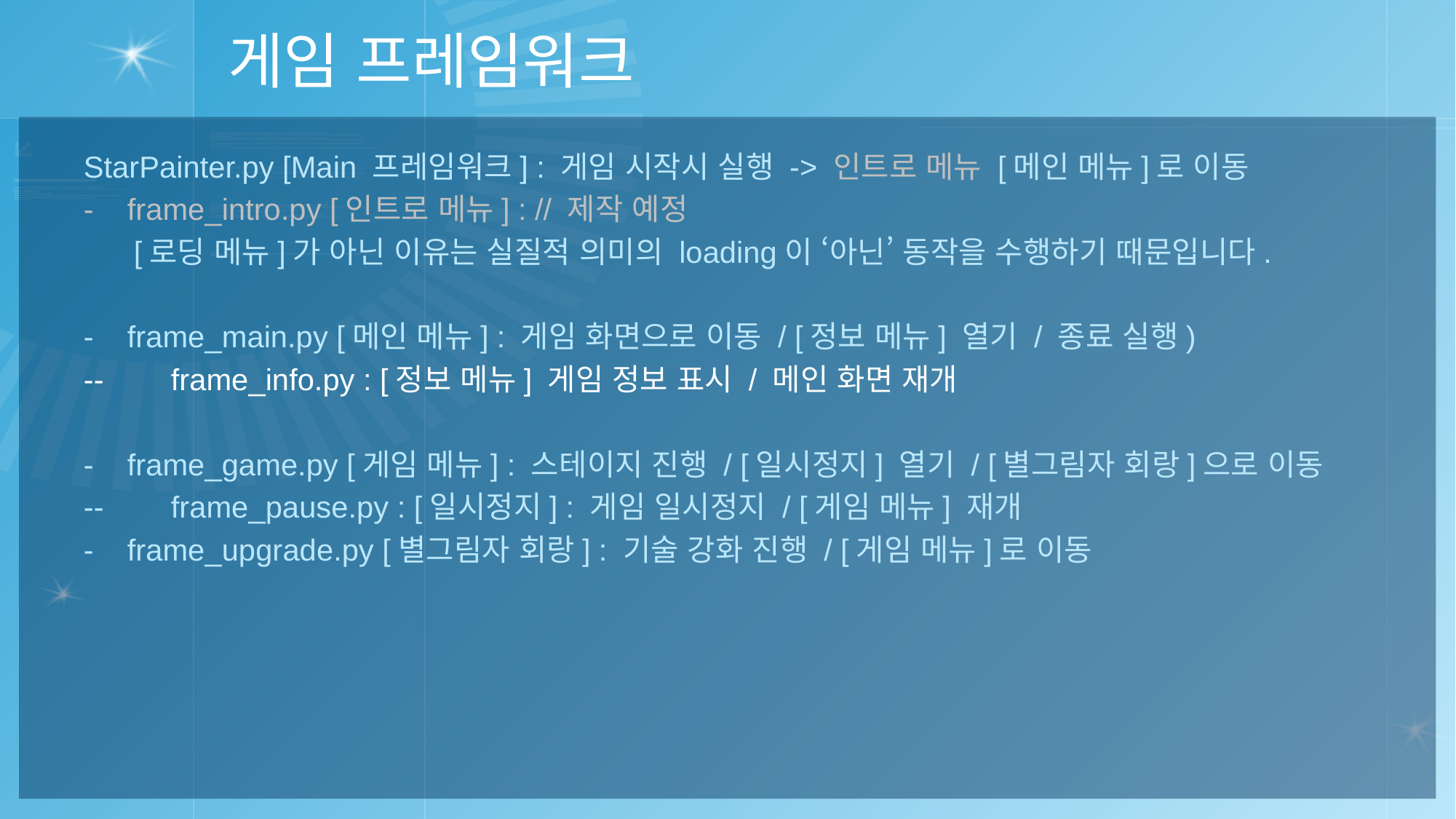

# 게임 프레임워크

StarPainter.py [Main 프레임워크] : 게임 시작시 실행 -> 인트로 메뉴 [메인 메뉴]로 이동
-    frame_intro.py [인트로 메뉴] : // 제작 예정
      [로딩 메뉴]가 아닌 이유는 실질적 의미의 loading이 ‘아닌’ 동작을 수행하기 때문입니다.

-    frame_main.py [메인 메뉴] : 게임 화면으로 이동 / [정보 메뉴] 열기 / 종료 실행)
--        frame_info.py : [정보 메뉴] 게임 정보 표시 / 메인 화면 재개

-    frame_game.py [게임 메뉴] : 스테이지 진행 / [일시정지] 열기 / [별그림자 회랑]으로 이동
--        frame_pause.py : [일시정지] : 게임 일시정지 / [게임 메뉴] 재개
-    frame_upgrade.py [별그림자 회랑] : 기술 강화 진행 / [게임 메뉴]로 이동